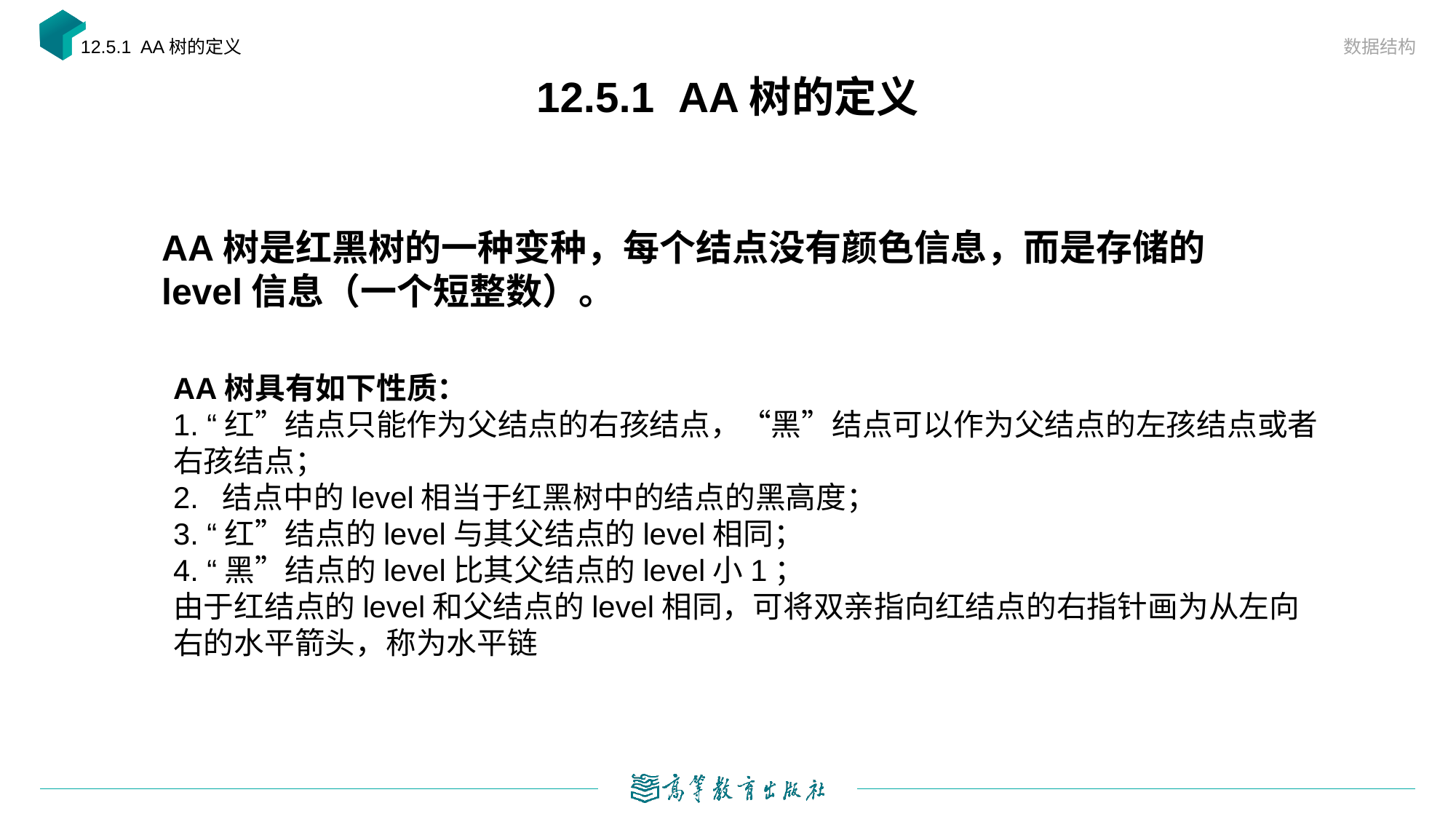

数据结构
12.5.1  AA树的定义
# 12.5.1  AA树的定义
AA树是红黑树的一种变种，每个结点没有颜色信息，而是存储的level信息（一个短整数）。
AA树具有如下性质：
1. “红”结点只能作为父结点的右孩结点，“黑”结点可以作为父结点的左孩结点或者右孩结点；
2.  结点中的level相当于红黑树中的结点的黑高度；
3. “红”结点的level与其父结点的level相同；
4. “黑”结点的level比其父结点的level小1；
由于红结点的level和父结点的level相同，可将双亲指向红结点的右指针画为从左向右的水平箭头，称为水平链